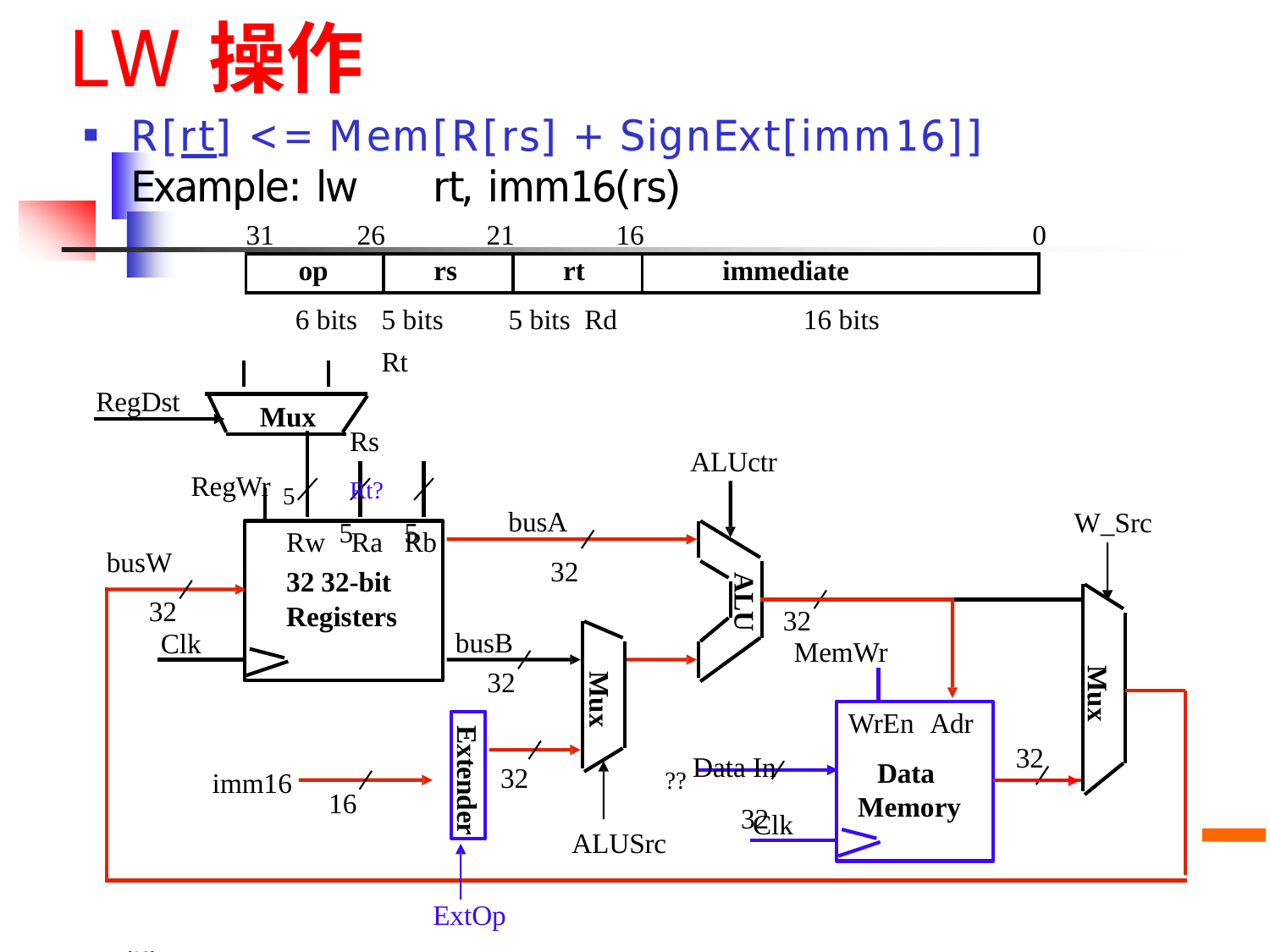

# LW操作
R[rt] <= Mem[R[rs] + SignExt[imm16]]
Example: lw	rt, imm16(rs)

31	26	21	16
0
| op | rs | rt | immediate |
| --- | --- | --- | --- |
6 bits	5 bits	5 bits  Rd	Rt
16 bits

RegDst

Mux

Rs	Rt?
5	5

ALUctr
RegWr 5

busA
32
W_Src

Rw	Ra	Rb
32 32-bit  Registers

busW

ALU

32
Clk

32
MemWr

busB
32

Mux

Mux

WrEn  Adr
Data  Memory
Extender
?? Data In
32
32

32

imm16

16
Clk
CS61C L221
Performance © UC  Regents
计算机原理 L09 Single Cycle 1 (19)

ALUSrc

ExtOp